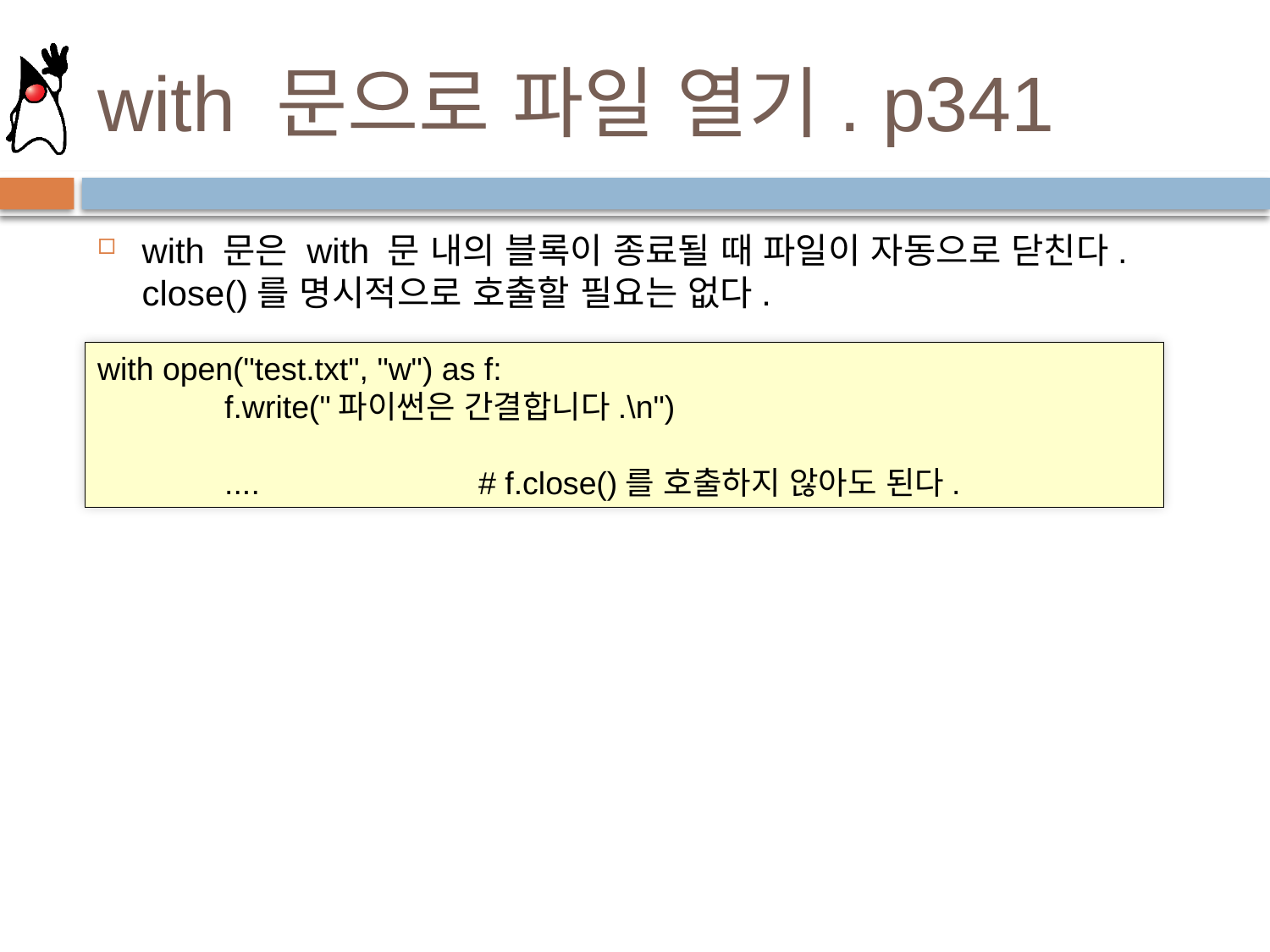

# with 문으로 파일 열기. p341
with 문은 with 문 내의 블록이 종료될 때 파일이 자동으로 닫친다. close()를 명시적으로 호출할 필요는 없다.

with open("test.txt", "w") as f:
	f.write("파이썬은 간결합니다.\n")

	....		# f.close()를 호출하지 않아도 된다.